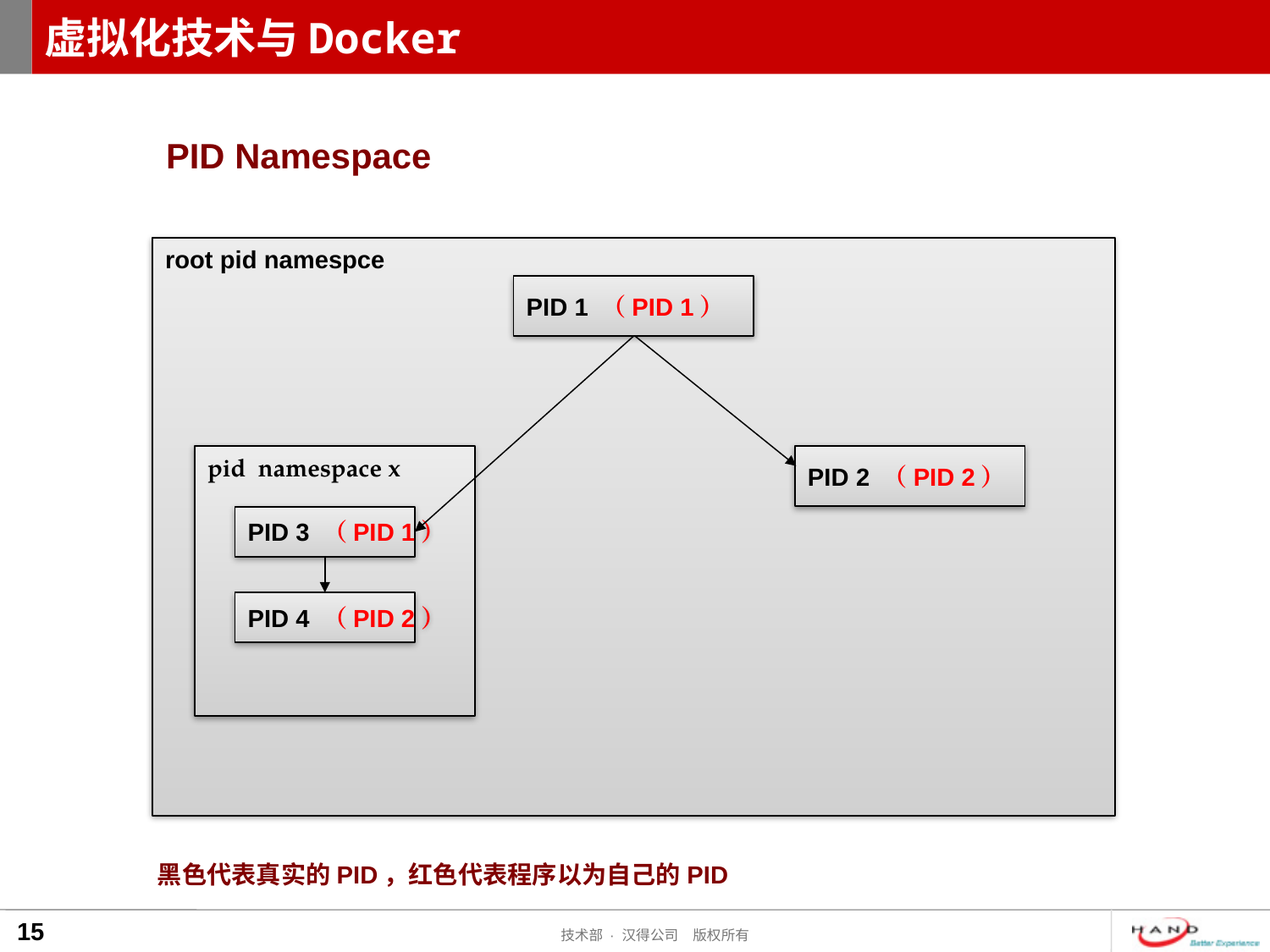

# 虚拟化技术与Docker
PID Namespace
root pid namespce
PID 1 （PID 1）
pid  namespace x
PID 2 （PID 2）
PID 3 （PID 1）
PID 4 （PID 2）
黑色代表真实的PID，红色代表程序以为自己的PID
15